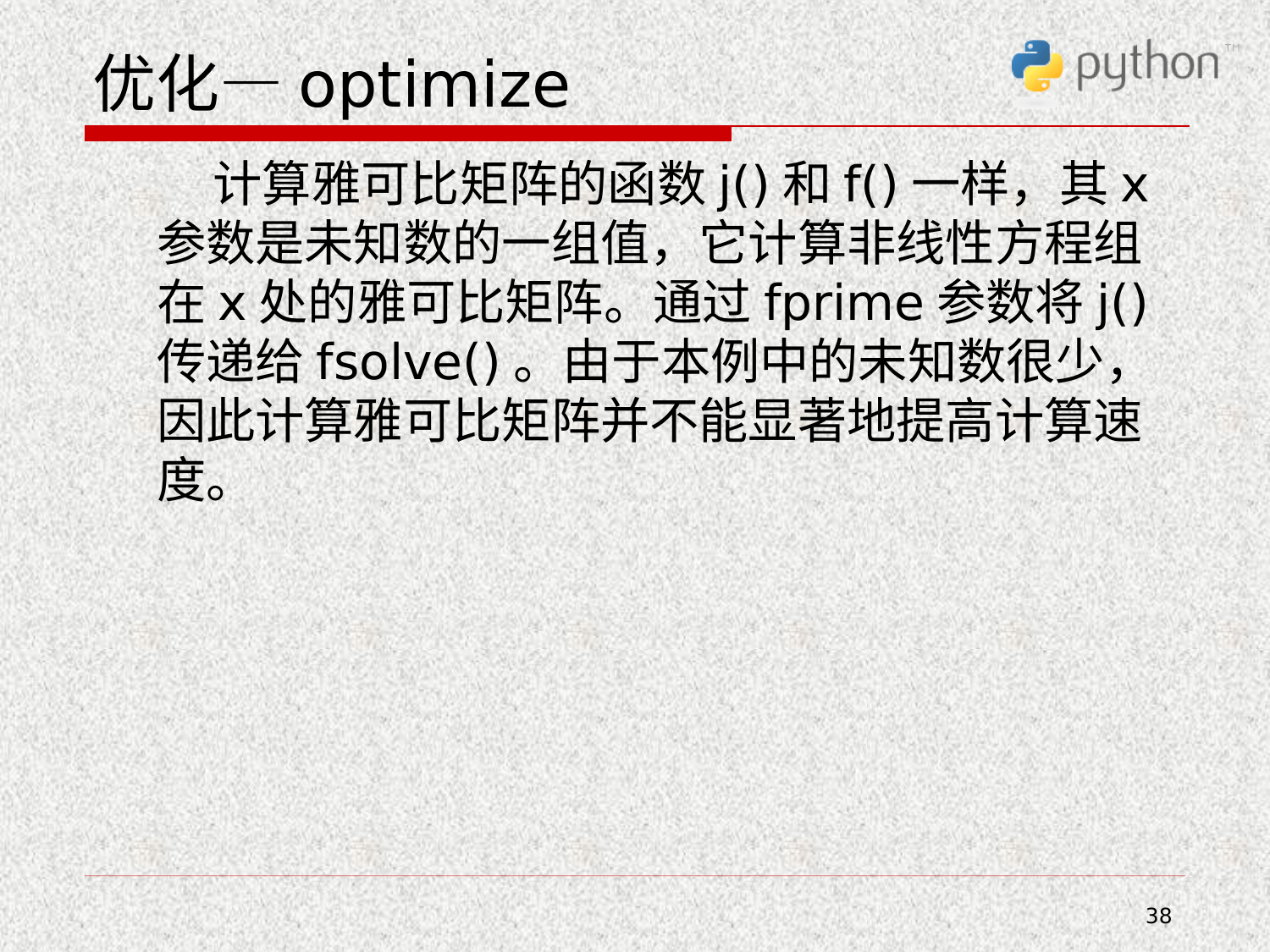

# 优化—optimize
          计算雅可比矩阵的函数j()和f()一样，其x参数是未知数的一组值，它计算非线性方程组在x处的雅可比矩阵。通过fprime参数将j()传递给fsolve()。由于本例中的未知数很少， 因此计算雅可比矩阵并不能显著地提高计算速度。

38